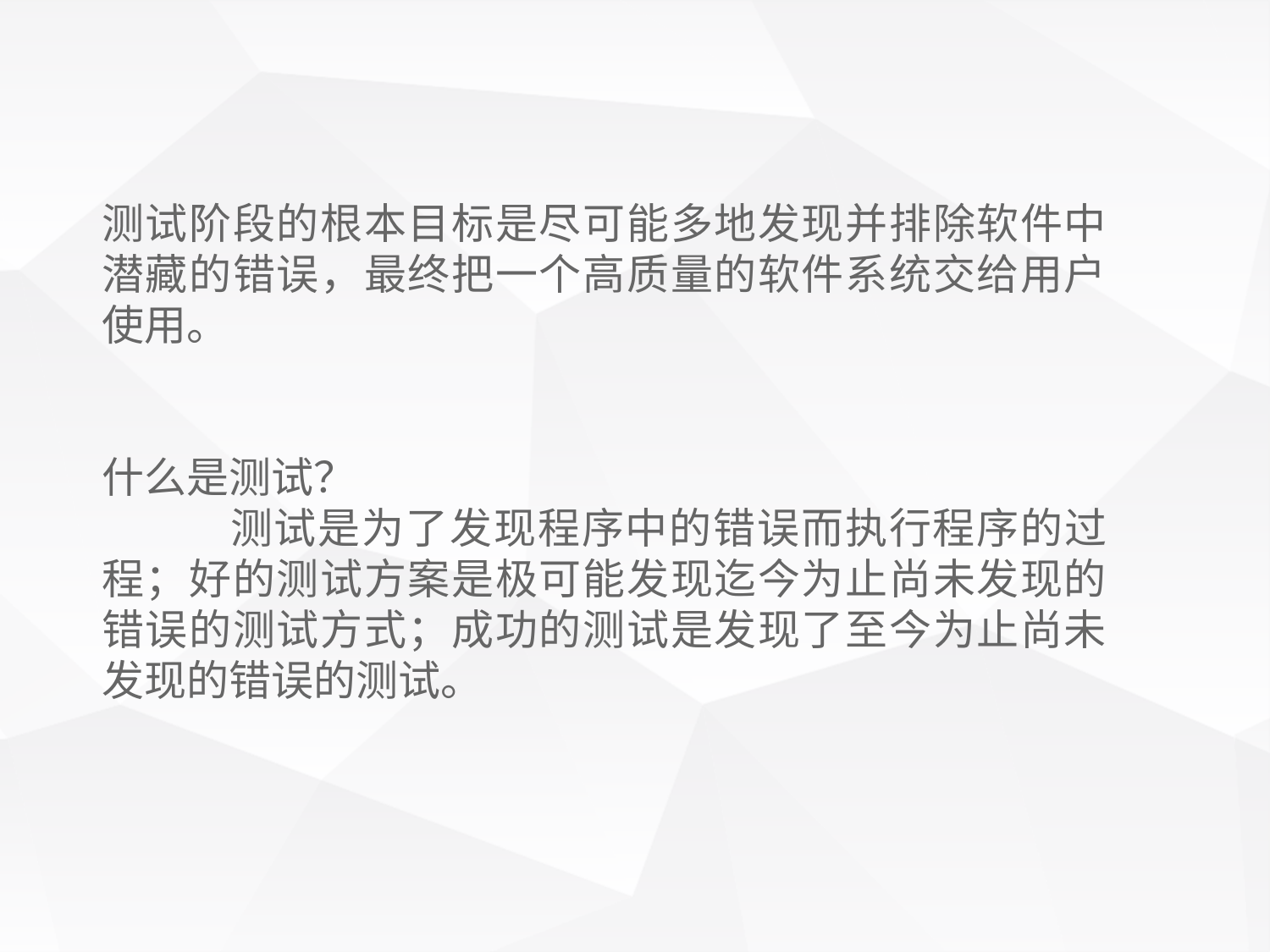

测试阶段的根本目标是尽可能多地发现并排除软件中潜藏的错误，最终把一个高质量的软件系统交给用户使用。

什么是测试？
	测试是为了发现程序中的错误而执行程序的过程；好的测试方案是极可能发现迄今为止尚未发现的错误的测试方式；成功的测试是发现了至今为止尚未发现的错误的测试。